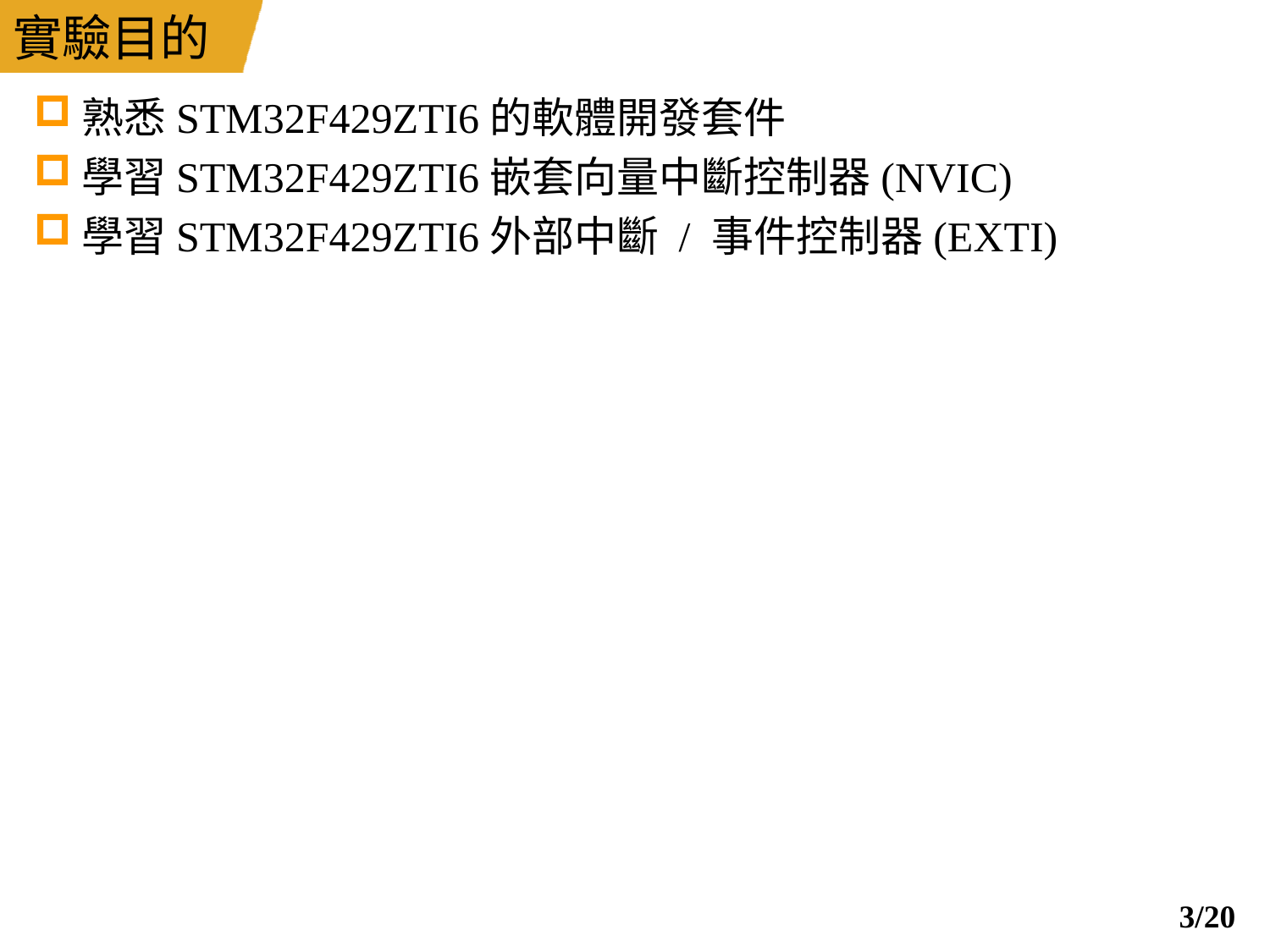

# 實驗目的
熟悉STM32F429ZTI6的軟體開發套件
學習STM32F429ZTI6嵌套向量中斷控制器(NVIC)
學習STM32F429ZTI6外部中斷 / 事件控制器(EXTI)
3/20